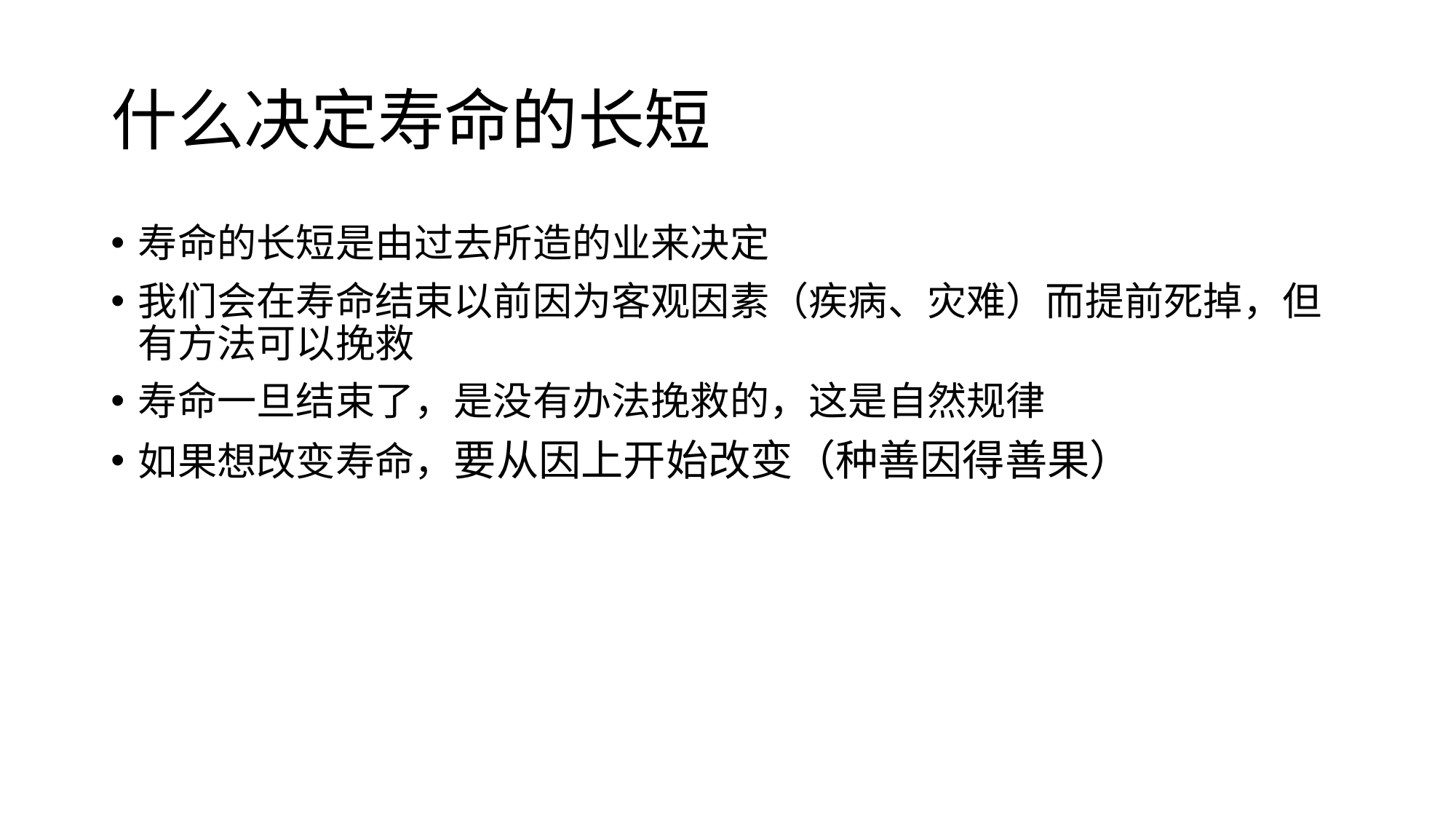

# 什么决定寿命的长短
寿命的长短是由过去所造的业来决定
我们会在寿命结束以前因为客观因素（疾病、灾难）而提前死掉，但有方法可以挽救
寿命一旦结束了，是没有办法挽救的，这是自然规律
如果想改变寿命，要从因上开始改变（种善因得善果）